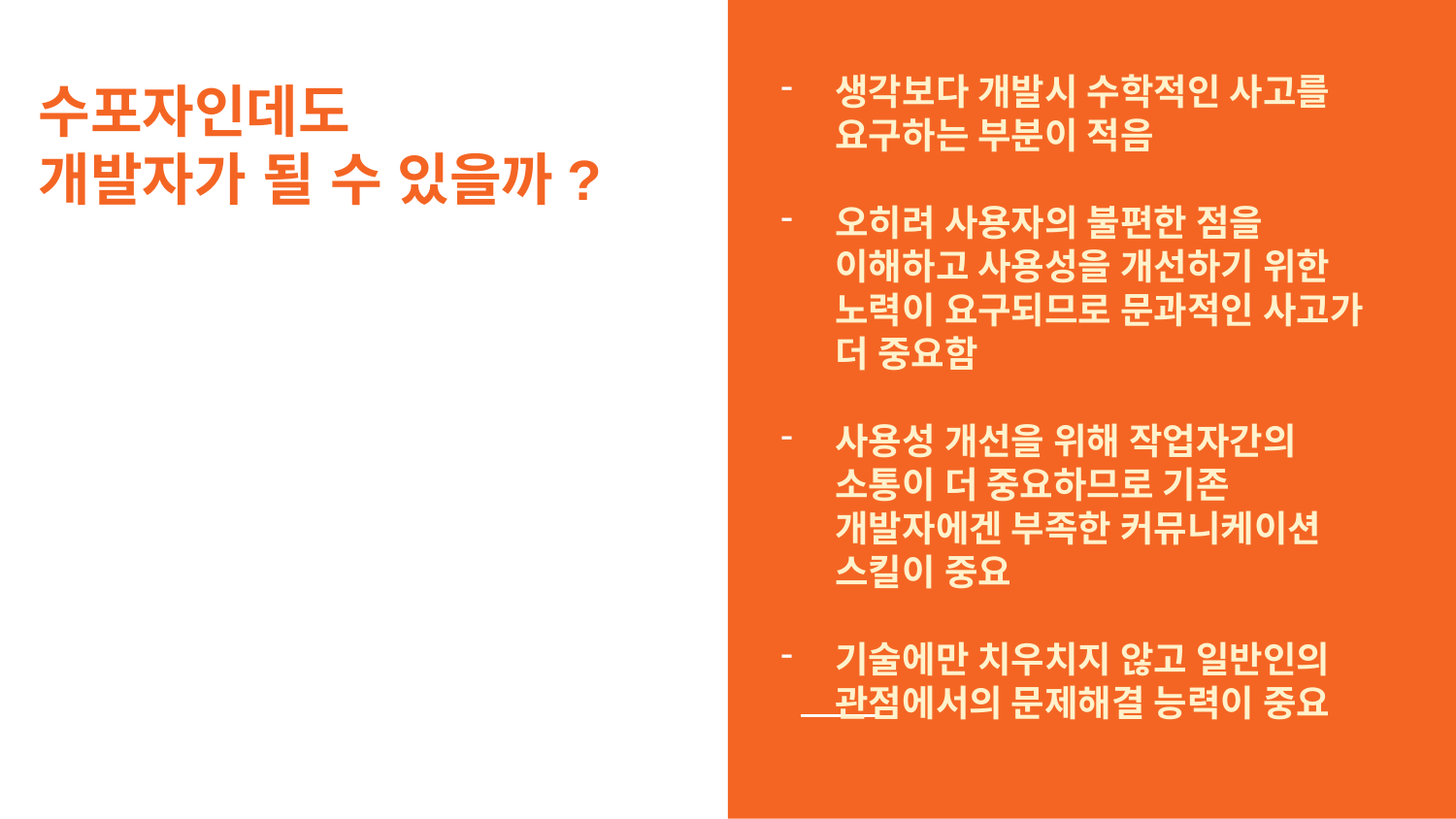

# 수포자인데도 개발자가 될 수 있을까?
생각보다 개발시 수학적인 사고를 요구하는 부분이 적음

오히려 사용자의 불편한 점을 이해하고 사용성을 개선하기 위한 노력이 요구되므로 문과적인 사고가 더 중요함

사용성 개선을 위해 작업자간의  소통이 더 중요하므로 기존 개발자에겐 부족한 커뮤니케이션 스킬이 중요

기술에만 치우치지 않고 일반인의 관점에서의 문제해결 능력이 중요